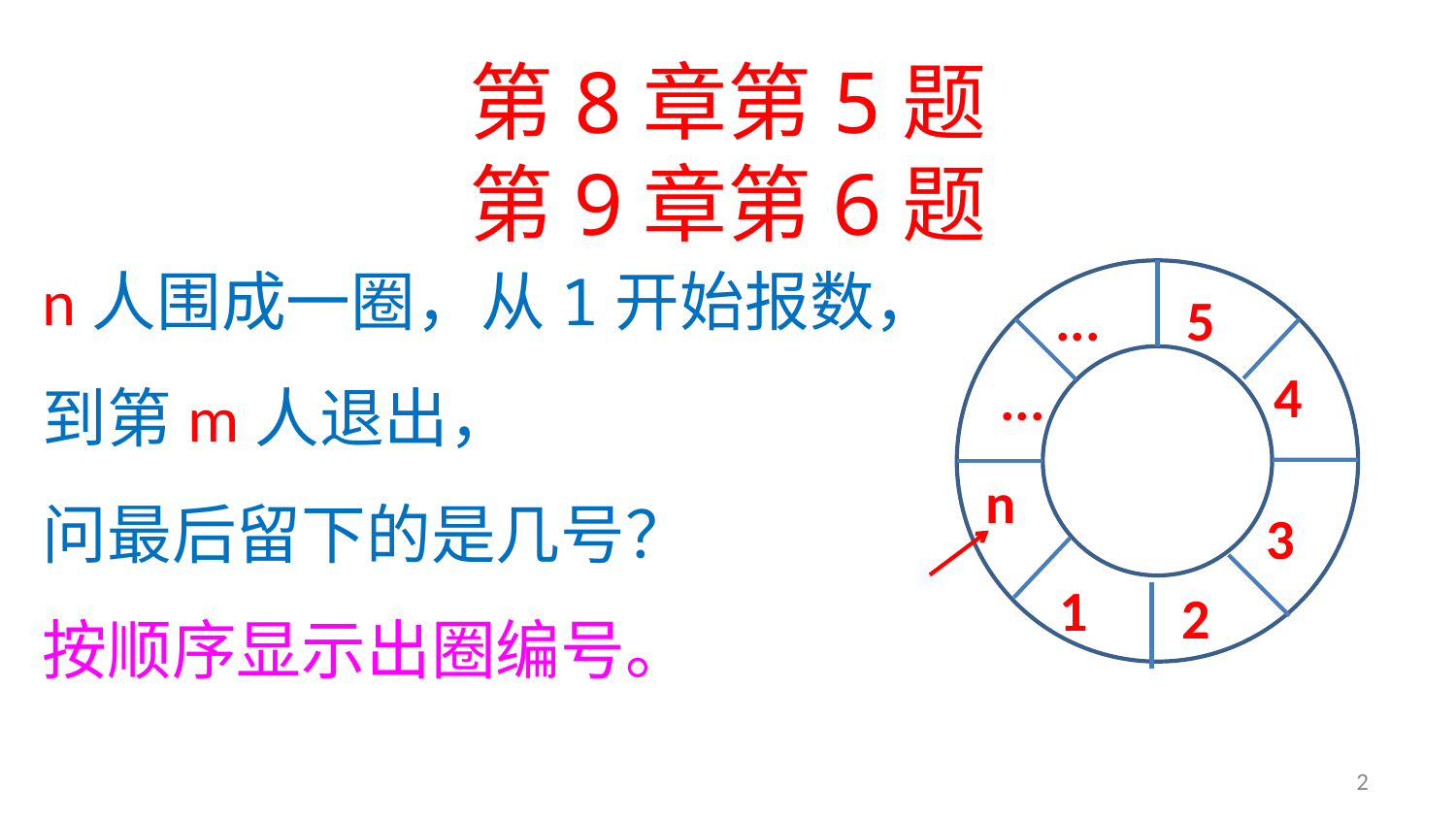

# 第8章第5题 第9章第6题
n人围成一圈，从1开始报数，
到第m人退出，
问最后留下的是几号？
按顺序显示出圈编号。

5

4
3
1
2
...
...
n
2